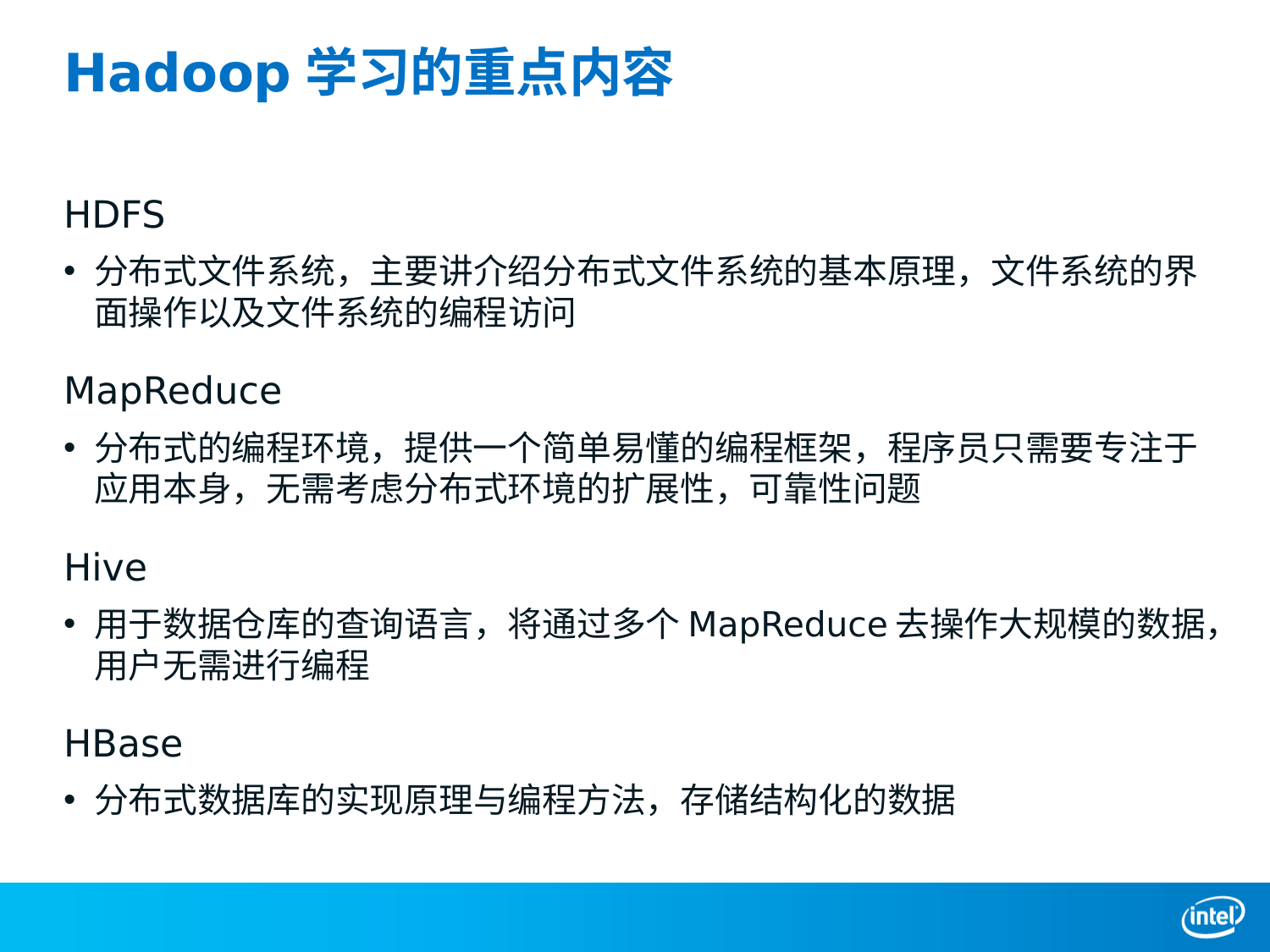

# Hadoop学习的重点内容
HDFS
分布式文件系统，主要讲介绍分布式文件系统的基本原理，文件系统的界面操作以及文件系统的编程访问
MapReduce
分布式的编程环境，提供一个简单易懂的编程框架，程序员只需要专注于应用本身，无需考虑分布式环境的扩展性，可靠性问题
Hive
用于数据仓库的查询语言，将通过多个MapReduce去操作大规模的数据，用户无需进行编程
HBase
分布式数据库的实现原理与编程方法，存储结构化的数据